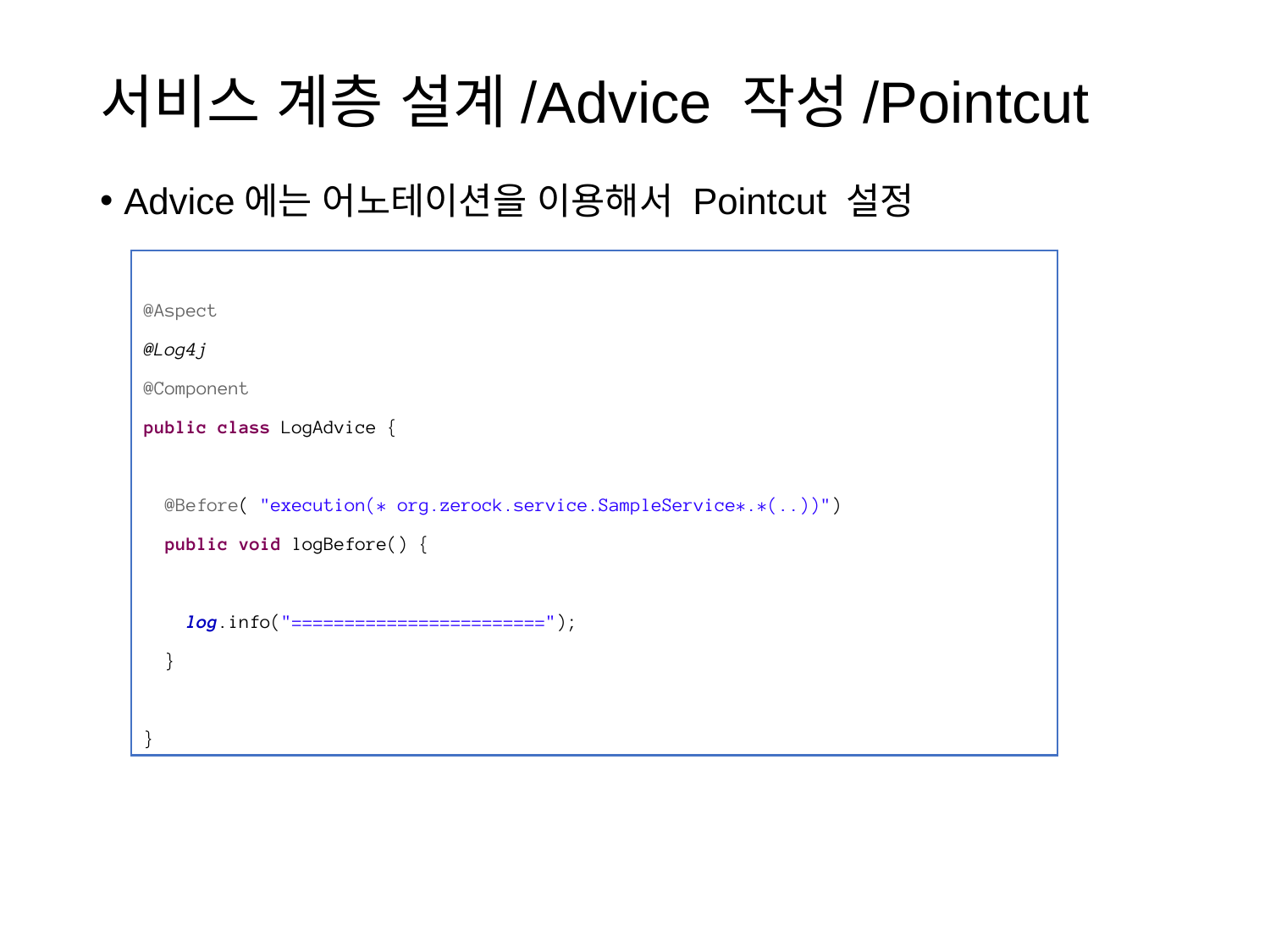

# 서비스 계층 설계/Advice 작성/Pointcut
Advice에는 어노테이션을 이용해서 Pointcut 설정

@Aspect
@Log4j
@Component
public class LogAdvice {

  @Before( "execution(* org.zerock.service.SampleService*.*(..))")
  public void logBefore() {

    log.info("========================");
  }

}